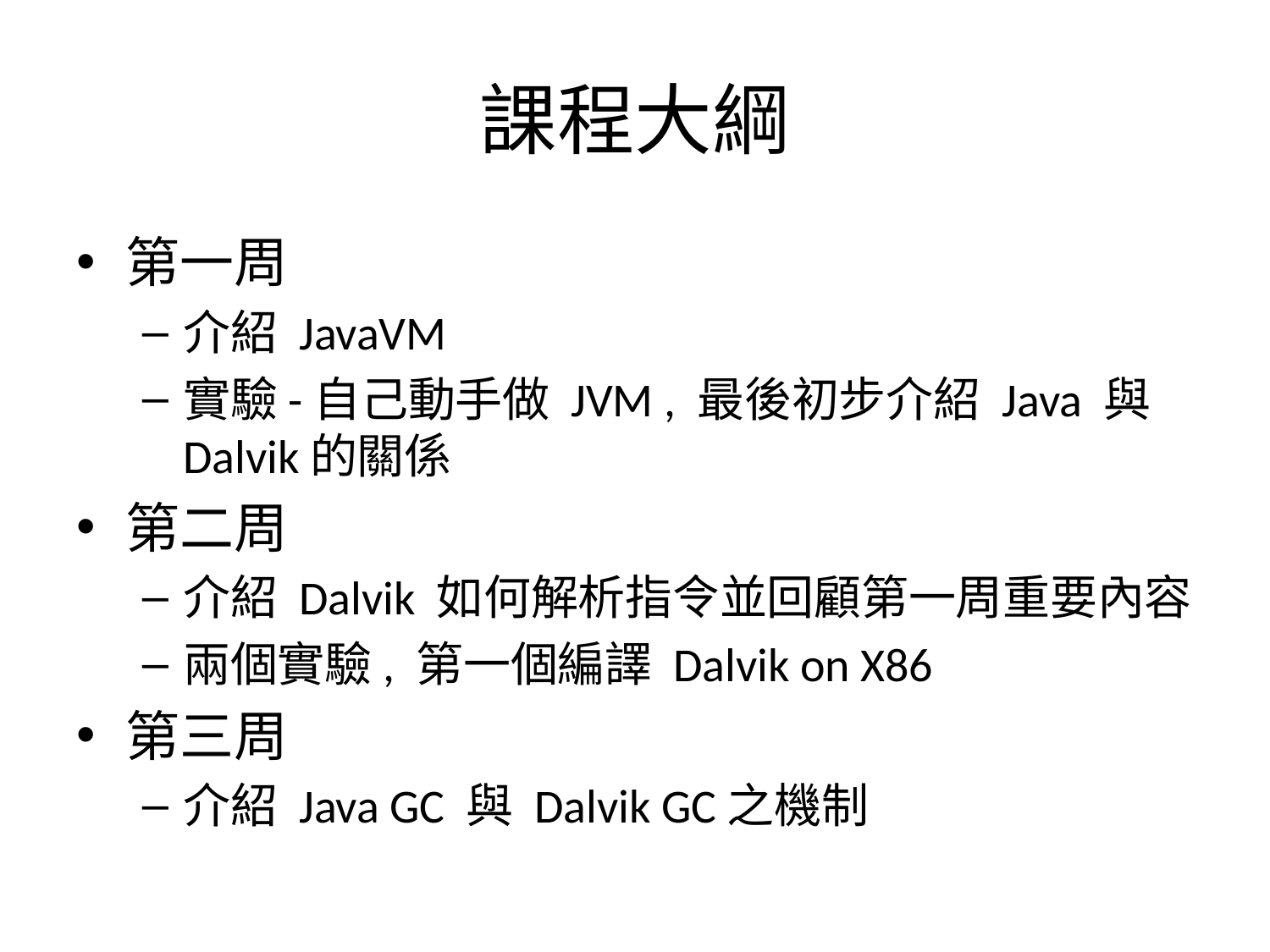

# 課程大綱
第一周
介紹 JavaVM
實驗-自己動手做 JVM , 最後初步介紹 Java 與 Dalvik的關係
第二周
介紹 Dalvik 如何解析指令並回顧第一周重要內容
兩個實驗, 第一個編譯 Dalvik on X86
第三周
介紹 Java GC 與 Dalvik GC之機制